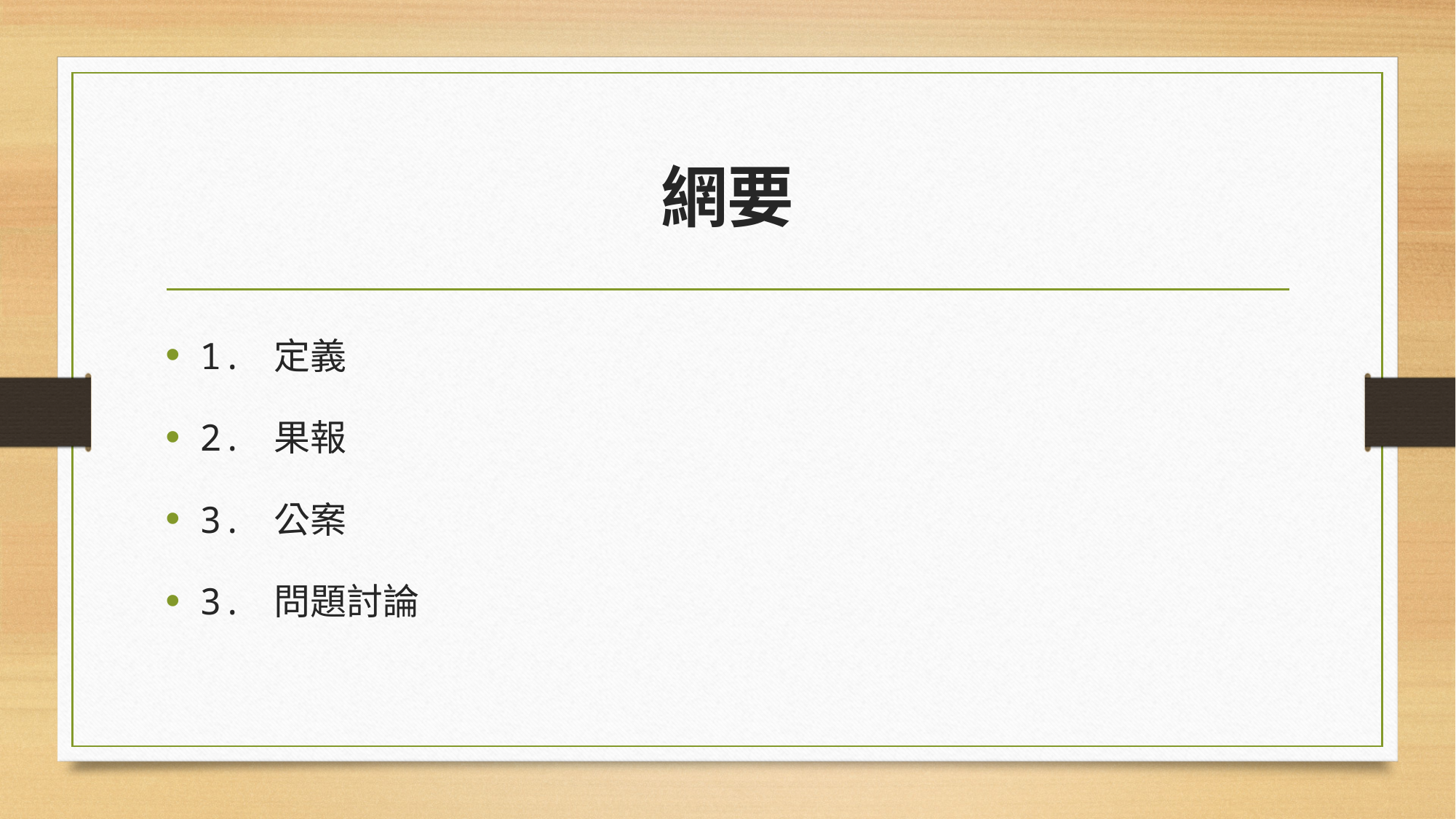

# 網要
1. 定義
2. 果報
3. 公案
3. 問題討論